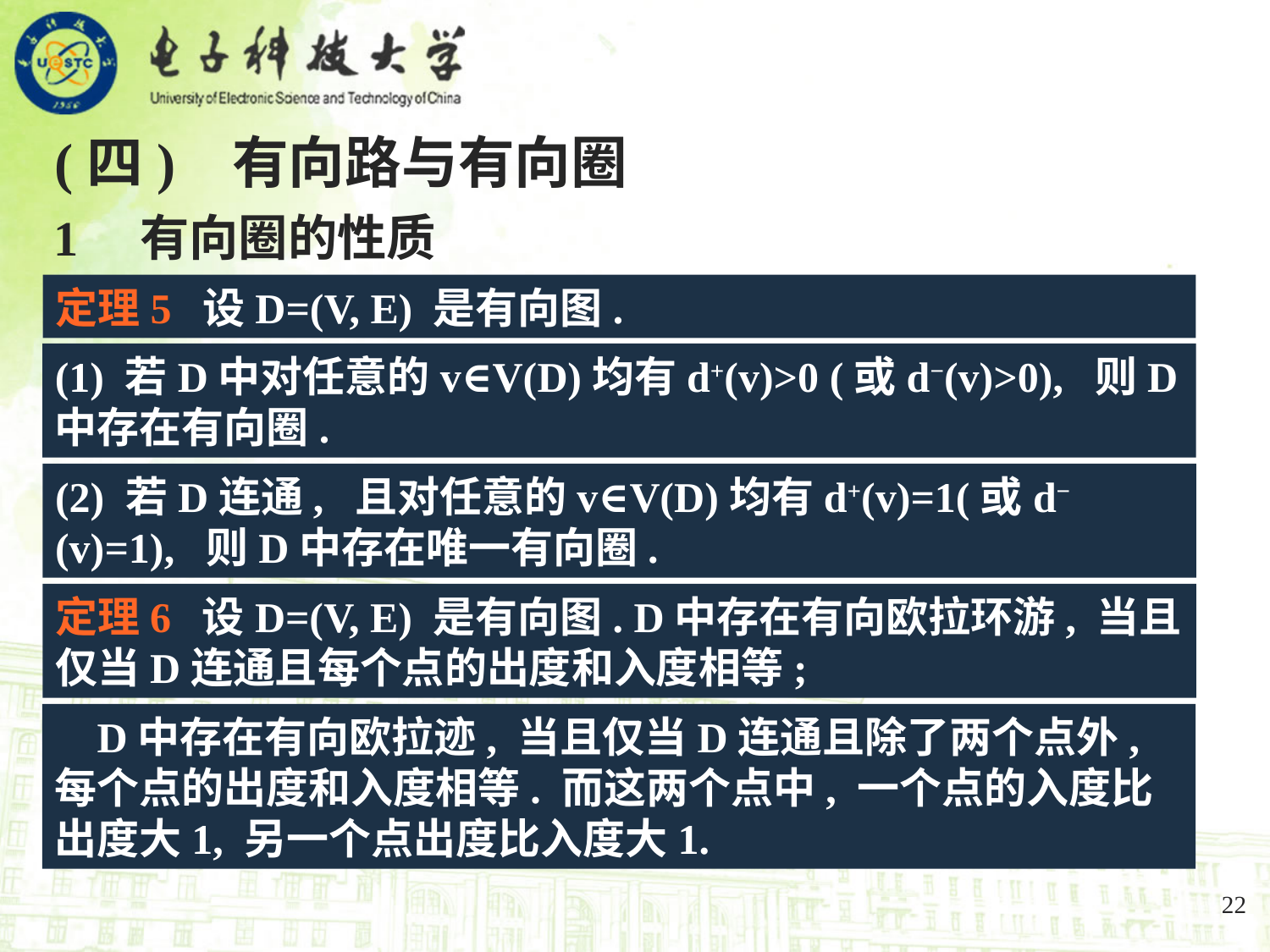

(四)   有向路与有向圈
1    有向圈的性质
定理5  设D=(V, E) 是有向图.
(1) 若D中对任意的v∈V(D)均有d+(v)>0 (或d−(v)>0),  则D中存在有向圈.
(2) 若D连通,  且对任意的v∈V(D)均有d+(v)=1(或d−(v)=1),  则D中存在唯一有向圈.
定理6  设D=(V, E) 是有向图. D中存在有向欧拉环游, 当且仅当D连通且每个点的出度和入度相等;
    D中存在有向欧拉迹, 当且仅当D连通且除了两个点外, 每个点的出度和入度相等. 而这两个点中, 一个点的入度比出度大1, 另一个点出度比入度大1.
22